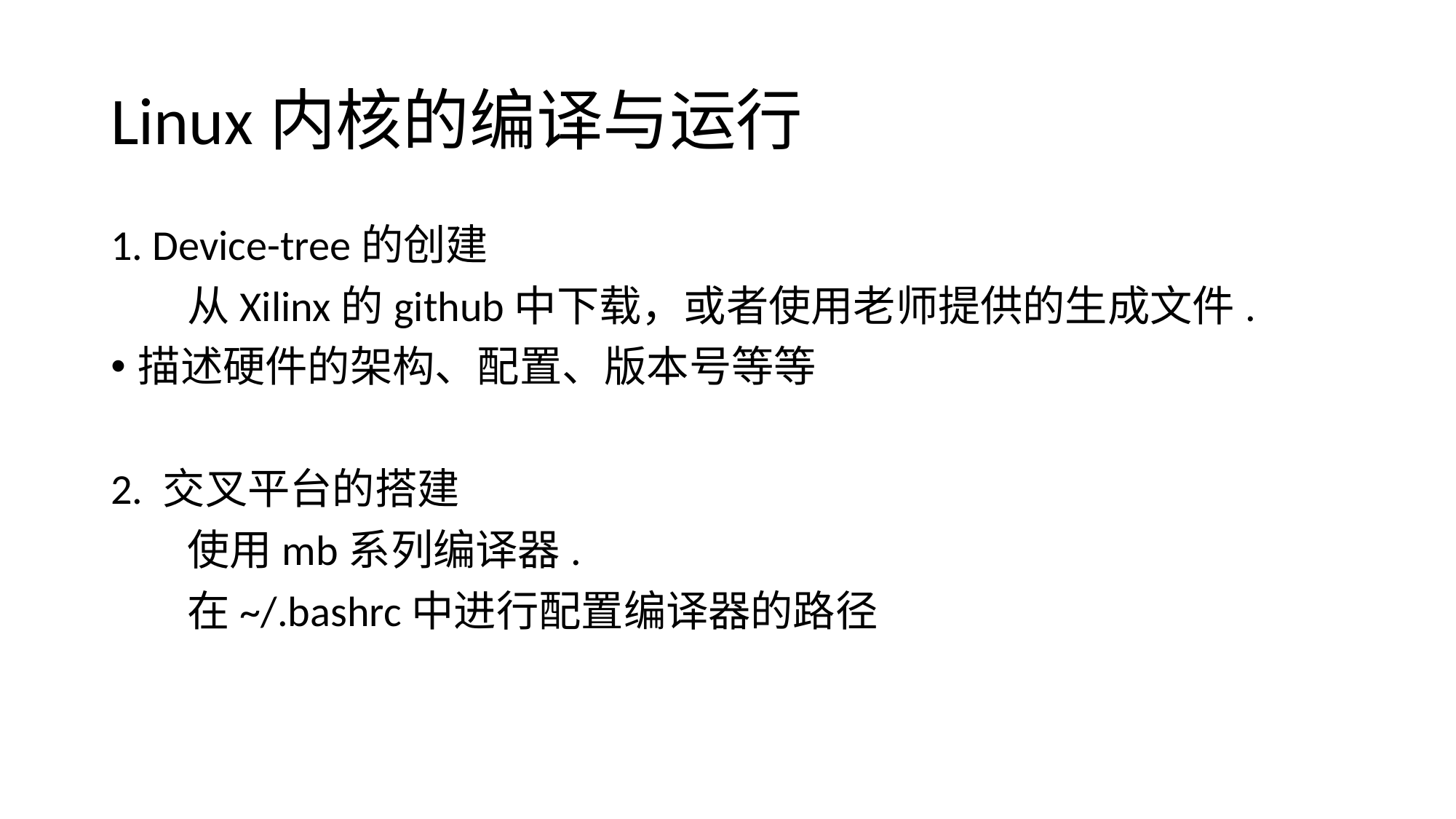

# Linux内核的编译与运行
1. Device-tree的创建
       从Xilinx的github中下载，或者使用老师提供的生成文件.
描述硬件的架构、配置、版本号等等

2. 交叉平台的搭建
       使用mb系列编译器.
       在~/.bashrc中进行配置编译器的路径